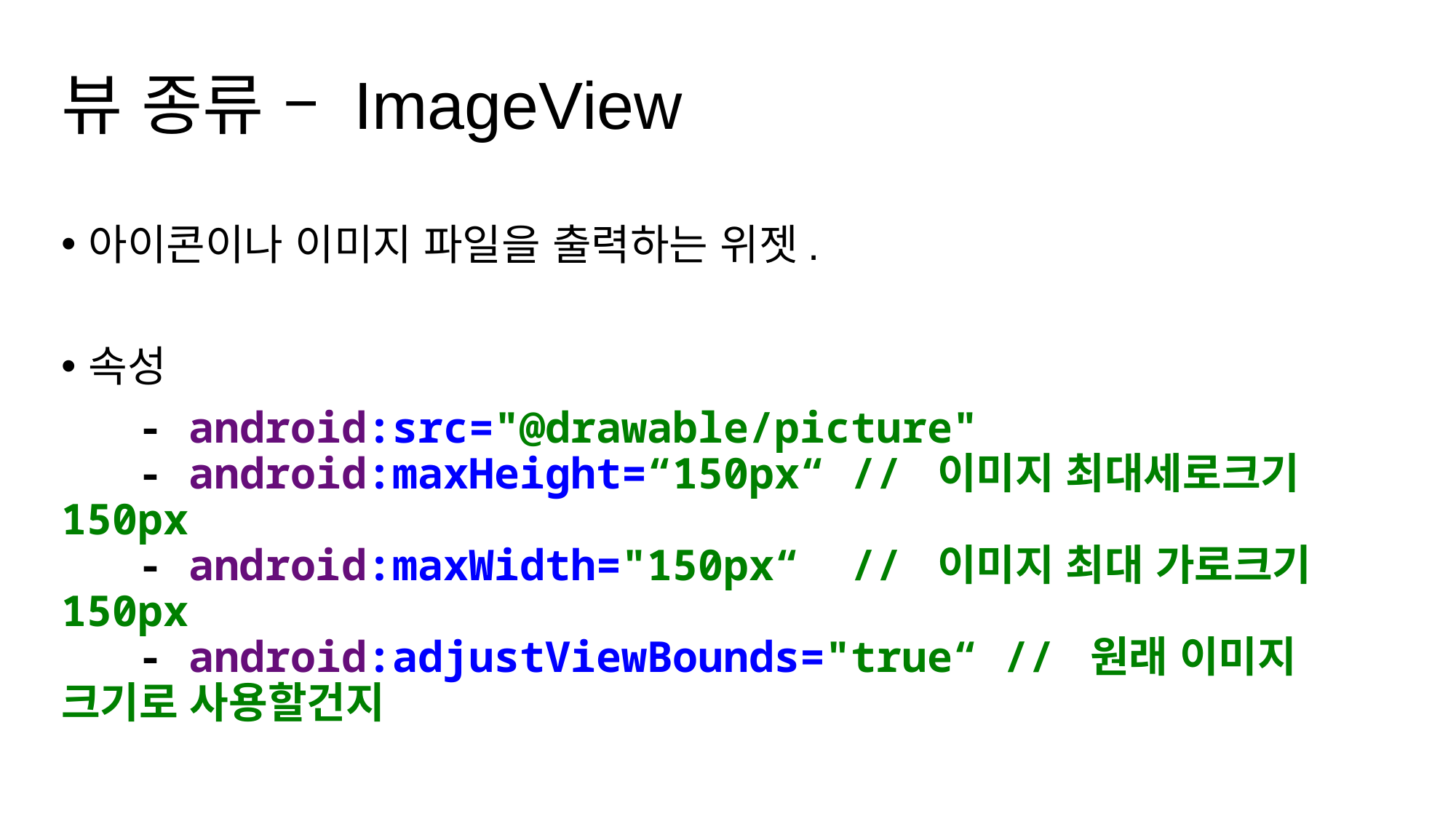

# 뷰 종류 – ImageView
아이콘이나 이미지 파일을 출력하는 위젯.

속성
   - android:src="@drawable/picture"
   - android:maxHeight=“150px“ // 이미지 최대세로크기 150px
   - android:maxWidth="150px“  // 이미지 최대 가로크기 150px
   - android:adjustViewBounds="true“ // 원래 이미지 크기로 사용할건지